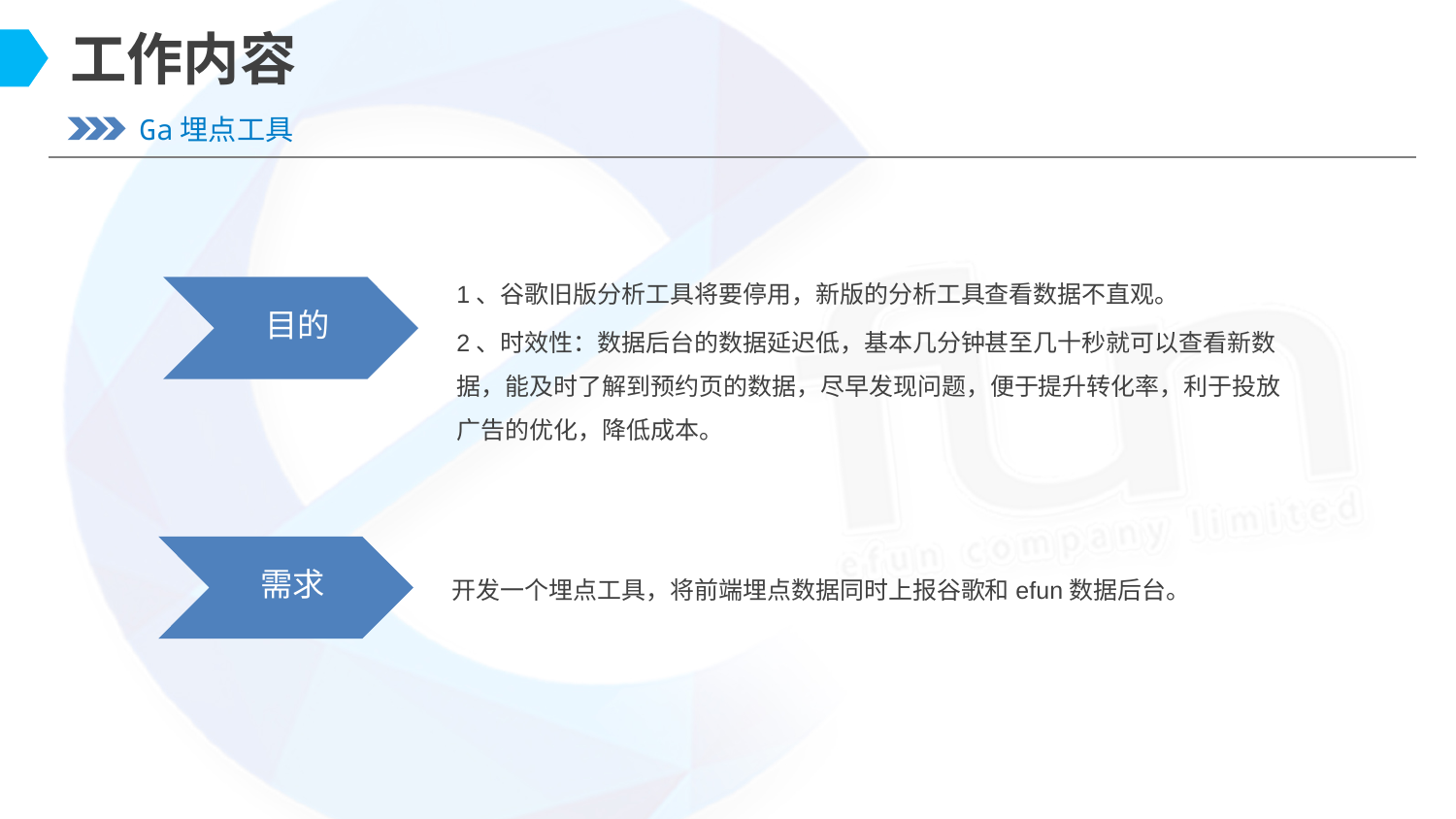

工作内容

Ga埋点工具

1、谷歌旧版分析工具将要停用，新版的分析工具查看数据不直观。
2、时效性：数据后台的数据延迟低，基本几分钟甚至几十秒就可以查看新数据，能及时了解到预约页的数据，尽早发现问题，便于提升转化率，利于投放广告的优化，降低成本。

目的

需求
开发一个埋点工具，将前端埋点数据同时上报谷歌和efun数据后台。